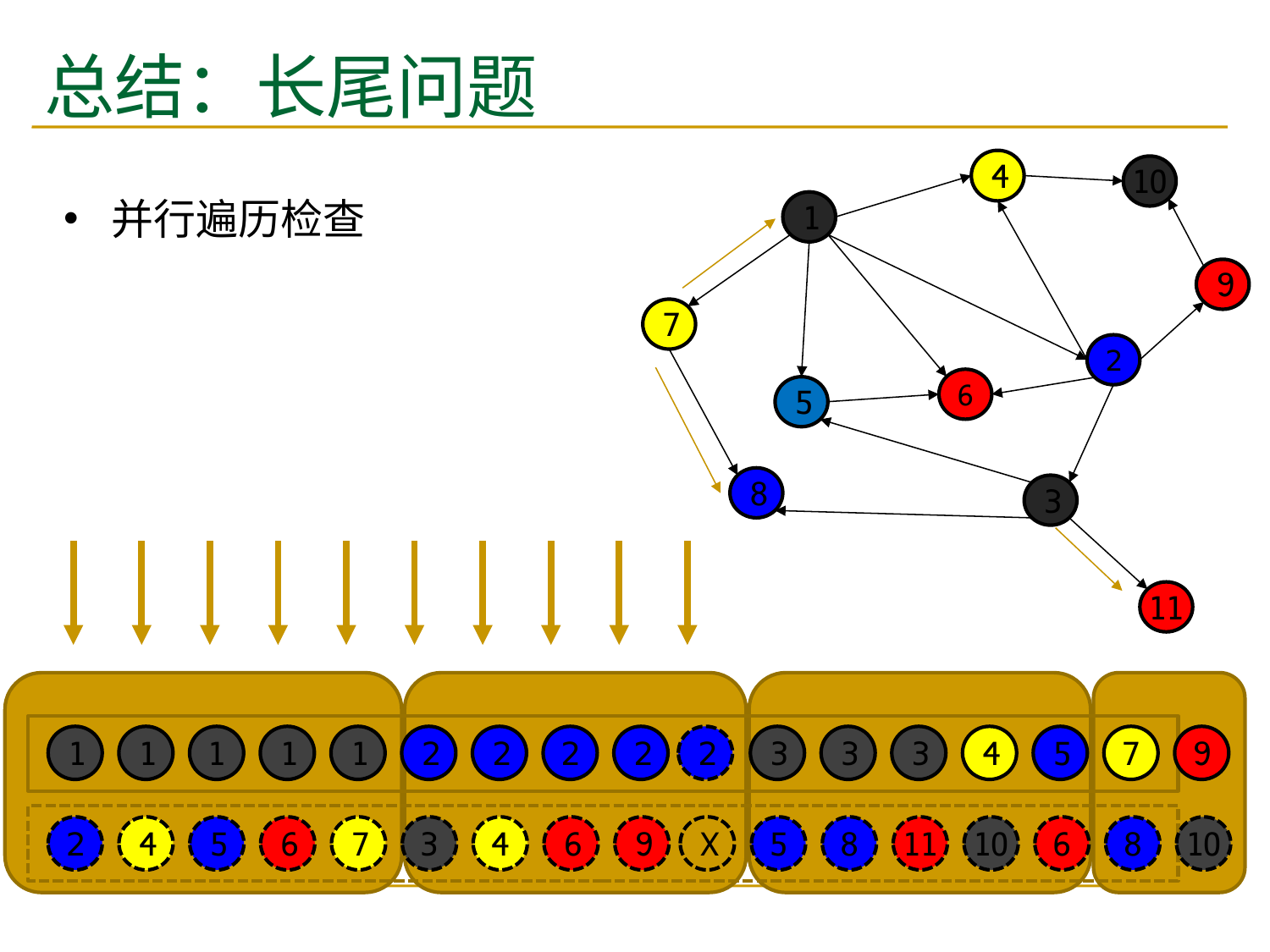

# 总结：长尾问题
4
10
1
9
7
2
6
5
8
3
11
并行遍历检查

1
1
1
1
1
2
2
2
2
2
3
3
3
4
5
7
9

2
4
5
6
7
3
4
6
9
X
5
8
11
10
6
8
10